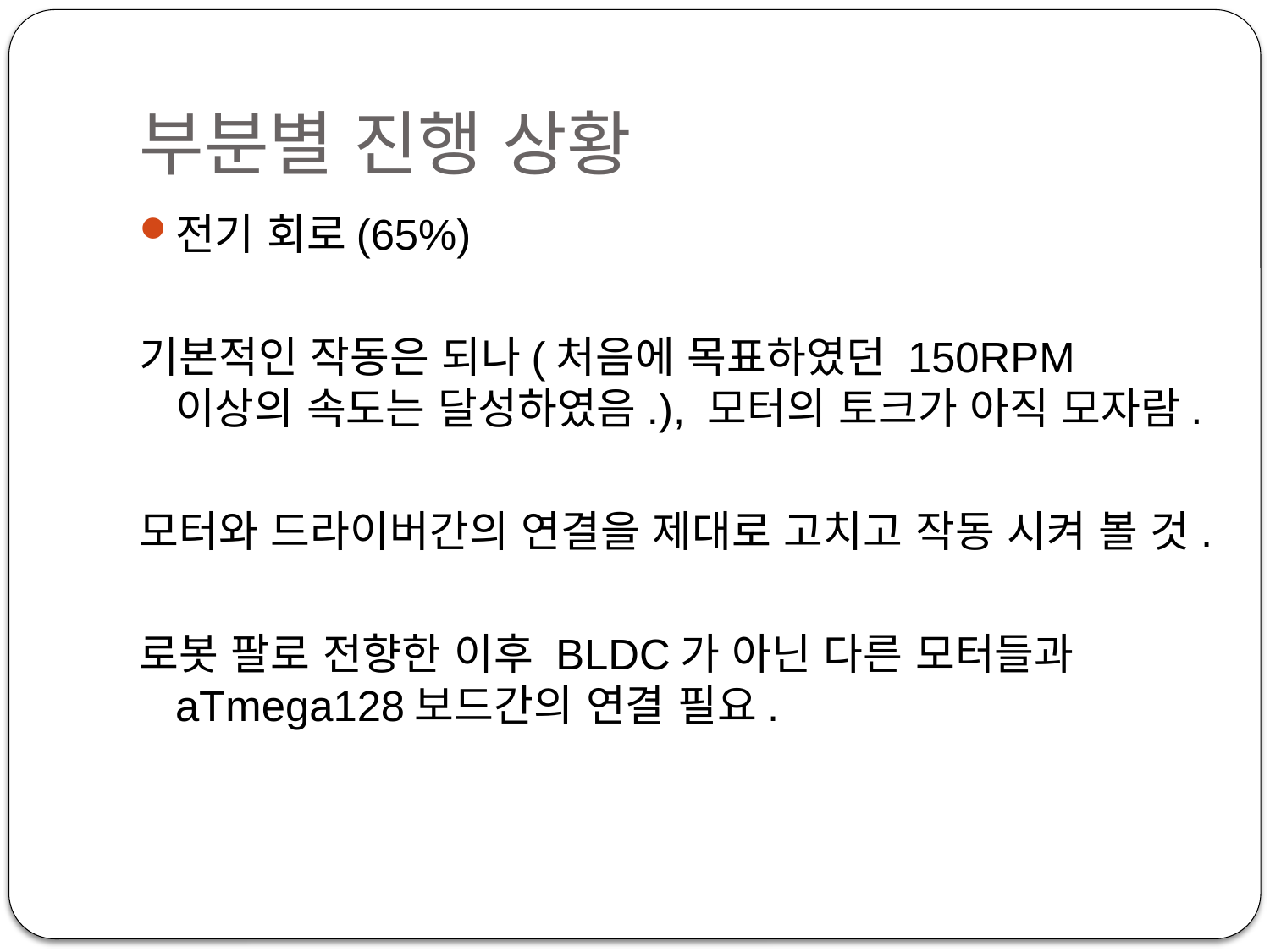

# 부분별 진행 상황
전기 회로(65%)

기본적인 작동은 되나(처음에 목표하였던 150RPM이상의 속도는 달성하였음.), 모터의 토크가 아직 모자람.

모터와 드라이버간의 연결을 제대로 고치고 작동 시켜 볼 것.

로봇 팔로 전향한 이후 BLDC가 아닌 다른 모터들과 aTmega128보드간의 연결 필요.